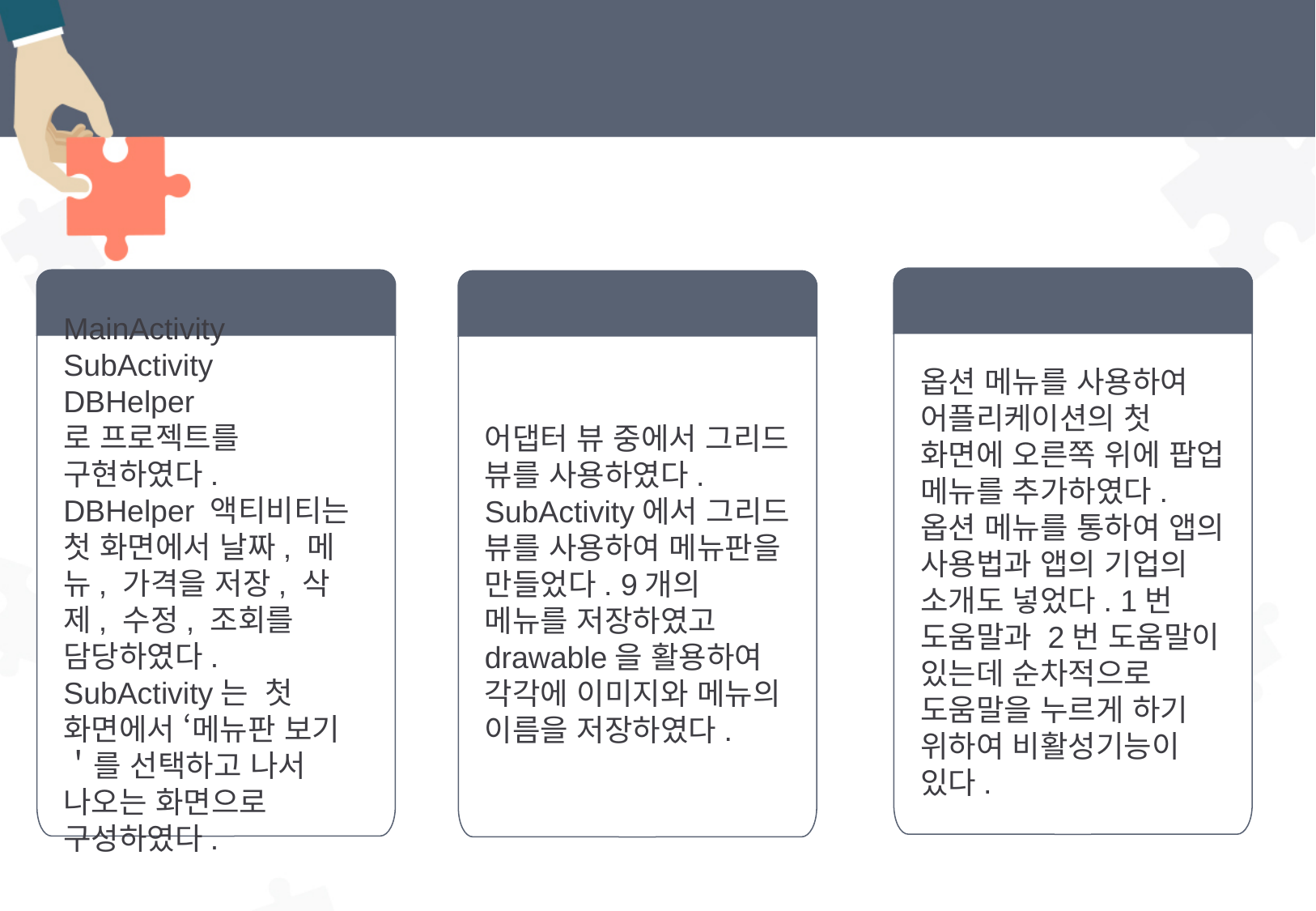

# 기능
옵션 메뉴
3개 이상 액티비티로 구현
어댑터 뷰
옵션 메뉴를 사용하여 어플리케이션의 첫 화면에 오른쪽 위에 팝업 메뉴를 추가하였다. 옵션 메뉴를 통하여 앱의 사용법과 앱의 기업의 소개도 넣었다. 1번 도움말과 2번 도움말이 있는데 순차적으로 도움말을 누르게 하기 위하여 비활성기능이 있다.
MainActivity
SubActivity
DBHelper
로 프로젝트를 구현하였다.
DBHelper 액티비티는 첫 화면에서 날짜, 메뉴, 가격을 저장, 삭제, 수정, 조회를 담당하였다.
SubActivity는  첫 화면에서 ‘메뉴판 보기＇를 선택하고 나서 나오는 화면으로 구성하였다.
어댑터 뷰 중에서 그리드 뷰를 사용하였다.
SubActivity에서 그리드 뷰를 사용하여 메뉴판을 만들었다. 9개의 메뉴를 저장하였고 drawable을 활용하여 각각에 이미지와 메뉴의 이름을 저장하였다.